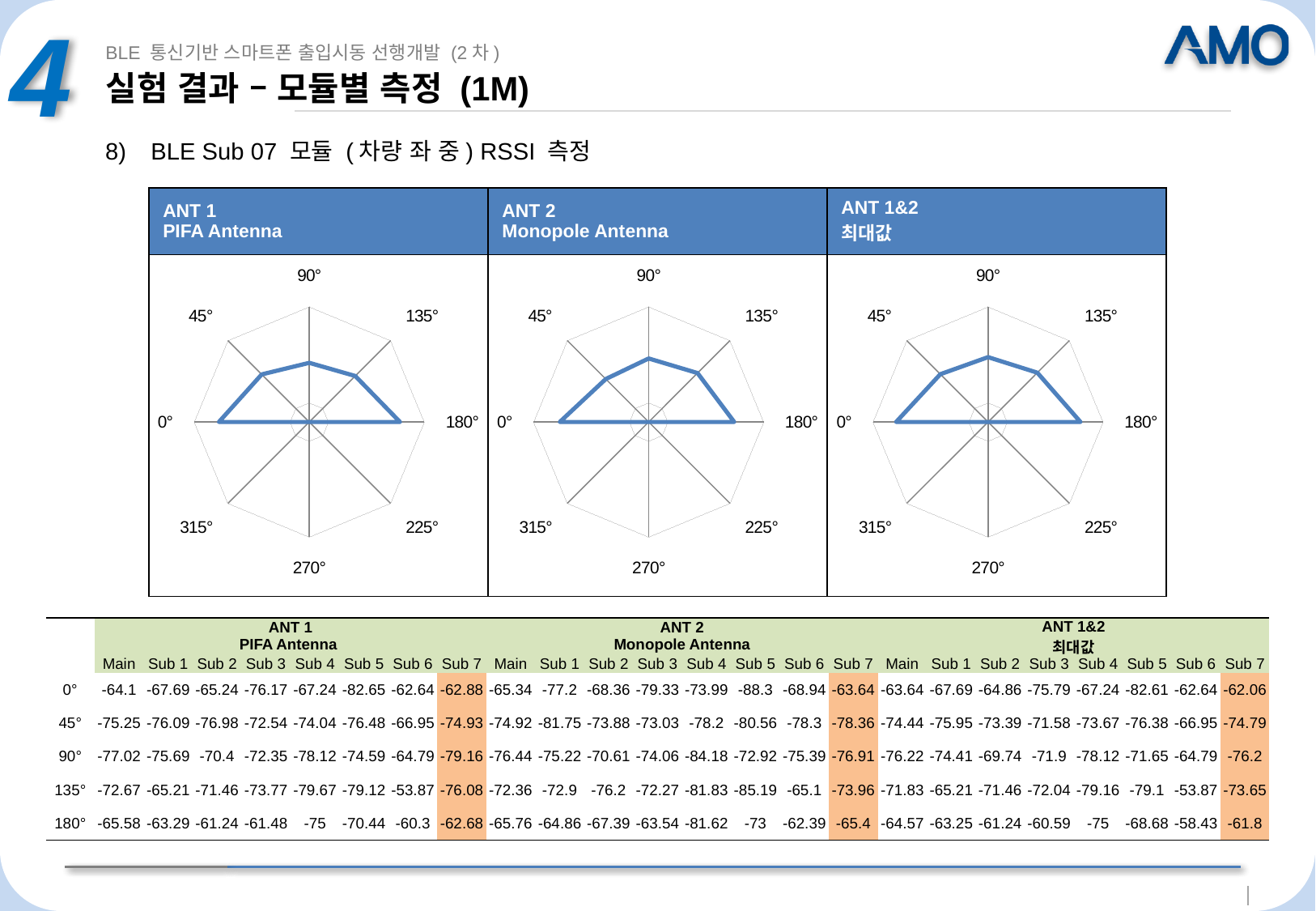

4
BLE 통신기반 스마트폰 출입시동 선행개발 (2차)
# 실험 결과 – 모듈별 측정 (1M)
BLE Sub 07 모듈 (차량 좌 중) RSSI 측정
| ANT 1 PIFA Antenna | ANT 2 Monopole Antenna | ANT 1&2 최대값 |
| --- | --- | --- |
|  |  |  |

### Chart

| Category |  |
|---|---|
| 90° | -79.16 |
| 135° | -76.08 |
| 180° | -62.68 |
| 225° | -110.0 |
| 270° | -110.0 |
| 315° | -110.0 |
| 0° | -62.88 |
| 45° | -74.93 |

### Chart

| Category |  |
|---|---|
| 90° | -76.91 |
| 135° | -73.96 |
| 180° | -65.4 |
| 225° | -110.0 |
| 270° | -110.0 |
| 315° | -110.0 |
| 0° | -63.64 |
| 45° | -78.36 |

### Chart

| Category |  |
|---|---|
| 90° | -76.2 |
| 135° | -73.65 |
| 180° | -61.8 |
| 225° | -110.0 |
| 270° | -110.0 |
| 315° | -110.0 |
| 0° | -62.06 |
| 45° | -74.79 |
|  | ANT 1 PIFA Antenna |  |  |  |  |  |  |  | ANT 2 Monopole Antenna |  |  |  |  |  |  |  | ANT 1&2 최대값 |  |  |  |  |  |  |  |
| --- | --- | --- | --- | --- | --- | --- | --- | --- | --- | --- | --- | --- | --- | --- | --- | --- | --- | --- | --- | --- | --- | --- | --- | --- |
|  | Main | Sub 1 | Sub 2 | Sub 3 | Sub 4 | Sub 5 | Sub 6 | Sub 7 | Main | Sub 1 | Sub 2 | Sub 3 | Sub 4 | Sub 5 | Sub 6 | Sub 7 | Main | Sub 1 | Sub 2 | Sub 3 | Sub 4 | Sub 5 | Sub 6 | Sub 7 |
| 0° | -64.1 | -67.69 | -65.24 | -76.17 | -67.24 | -82.65 | -62.64 | -62.88 | -65.34 | -77.2 | -68.36 | -79.33 | -73.99 | -88.3 | -68.94 | -63.64 | -63.64 | -67.69 | -64.86 | -75.79 | -67.24 | -82.61 | -62.64 | -62.06 |
| 45° | -75.25 | -76.09 | -76.98 | -72.54 | -74.04 | -76.48 | -66.95 | -74.93 | -74.92 | -81.75 | -73.88 | -73.03 | -78.2 | -80.56 | -78.3 | -78.36 | -74.44 | -75.95 | -73.39 | -71.58 | -73.67 | -76.38 | -66.95 | -74.79 |
| 90° | -77.02 | -75.69 | -70.4 | -72.35 | -78.12 | -74.59 | -64.79 | -79.16 | -76.44 | -75.22 | -70.61 | -74.06 | -84.18 | -72.92 | -75.39 | -76.91 | -76.22 | -74.41 | -69.74 | -71.9 | -78.12 | -71.65 | -64.79 | -76.2 |
| 135° | -72.67 | -65.21 | -71.46 | -73.77 | -79.67 | -79.12 | -53.87 | -76.08 | -72.36 | -72.9 | -76.2 | -72.27 | -81.83 | -85.19 | -65.1 | -73.96 | -71.83 | -65.21 | -71.46 | -72.04 | -79.16 | -79.1 | -53.87 | -73.65 |
| 180° | -65.58 | -63.29 | -61.24 | -61.48 | -75 | -70.44 | -60.3 | -62.68 | -65.76 | -64.86 | -67.39 | -63.54 | -81.62 | -73 | -62.39 | -65.4 | -64.57 | -63.25 | -61.24 | -60.59 | -75 | -68.68 | -58.43 | -61.8 |